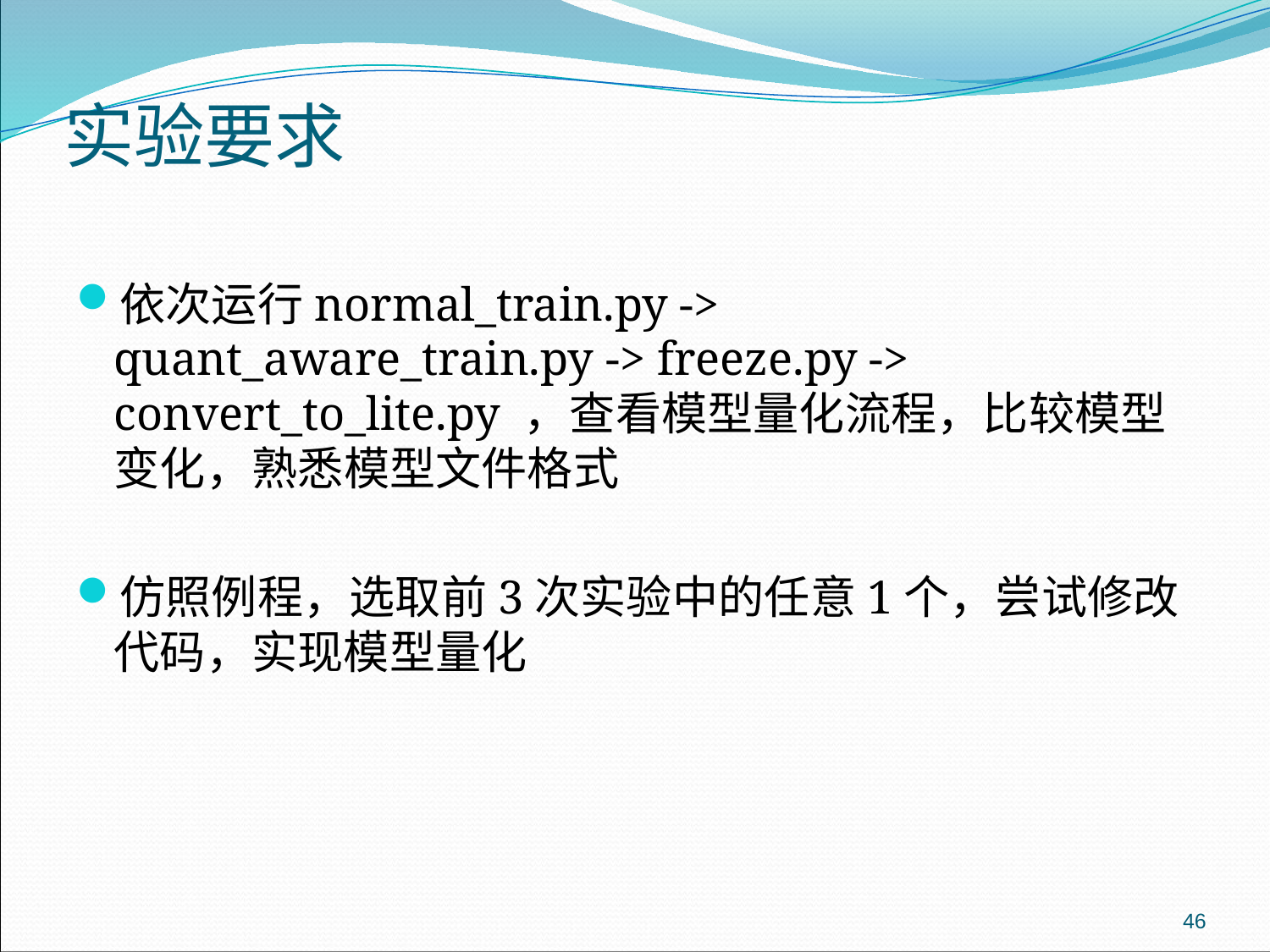

# 实验要求
依次运行normal_train.py -> quant_aware_train.py -> freeze.py -> convert_to_lite.py ，查看模型量化流程，比较模型变化，熟悉模型文件格式

仿照例程，选取前3次实验中的任意1个，尝试修改代码，实现模型量化
46